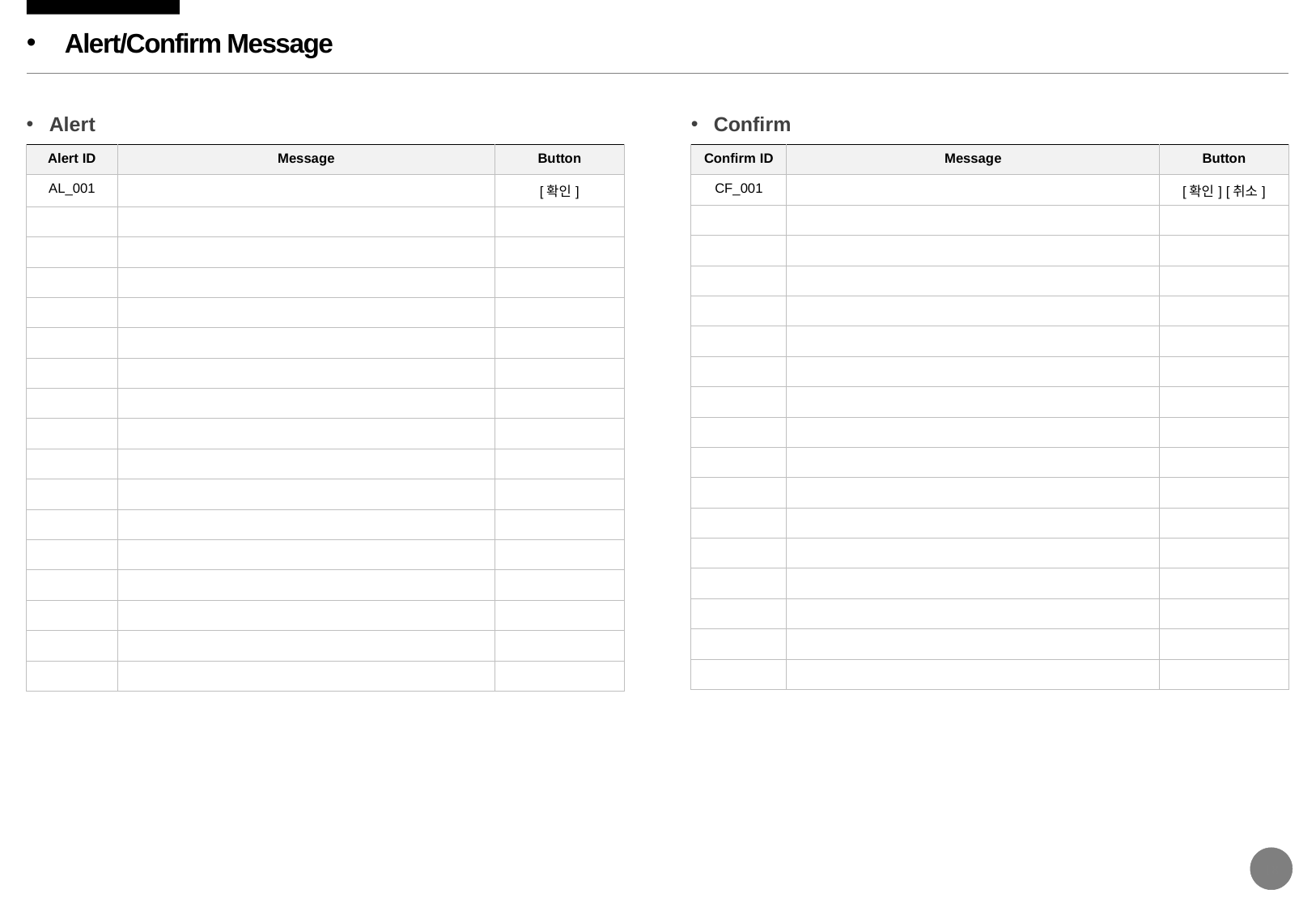

Alert/Confirm Message
Alert
Confirm
| Alert ID | Message | Button |
| --- | --- | --- |
| AL\_001 |  | [확인] |
|  |  |  |
|  |  |  |
|  |  |  |
|  |  |  |
|  |  |  |
|  |  |  |
|  |  |  |
|  |  |  |
|  |  |  |
|  |  |  |
|  |  |  |
|  |  |  |
|  |  |  |
|  |  |  |
|  |  |  |
|  |  |  |
| Confirm ID | Message | Button |
| --- | --- | --- |
| CF\_001 |  | [확인] [취소] |
|  |  |  |
|  |  |  |
|  |  |  |
|  |  |  |
|  |  |  |
|  |  |  |
|  |  |  |
|  |  |  |
|  |  |  |
|  |  |  |
|  |  |  |
|  |  |  |
|  |  |  |
|  |  |  |
|  |  |  |
|  |  |  |
18